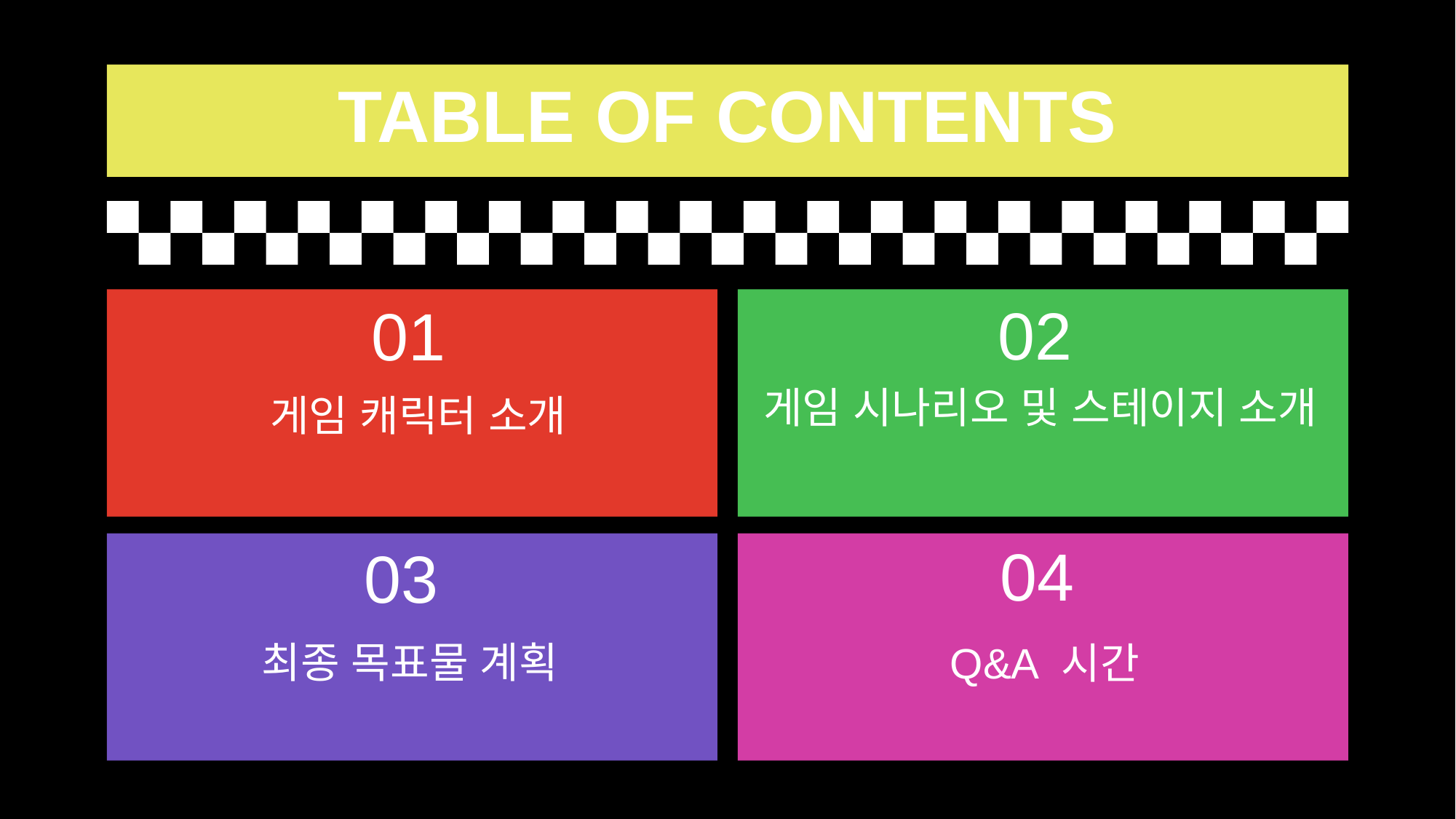

TABLE OF CONTENTS
02
01
게임 캐릭터 소개
게임 시나리오 및 스테이지 소개
04
03
최종 목표물 계획
  Q&A 시간